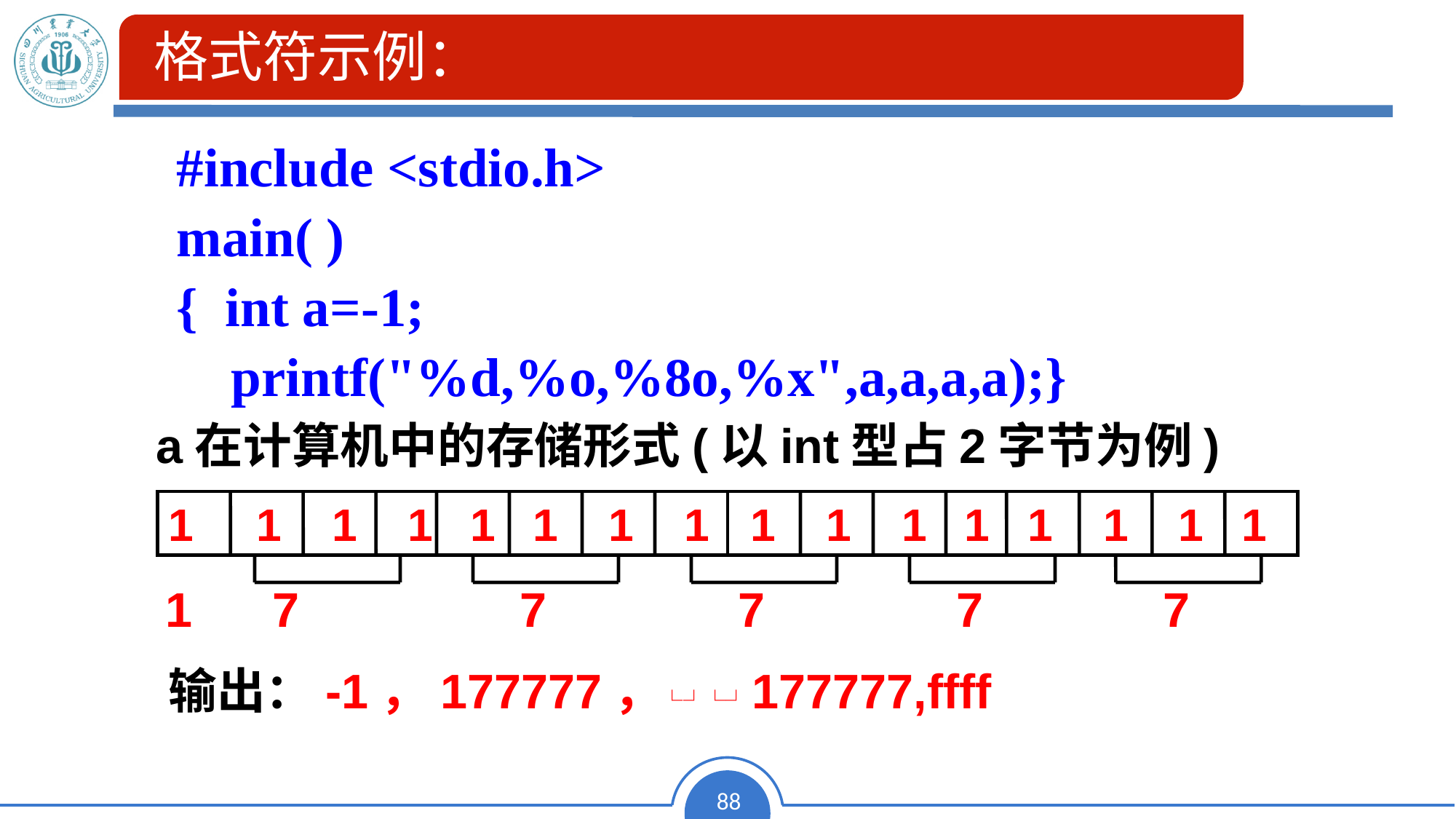

格式符示例：
#include <stdio.h>
main( )
{  int a=-1;
    printf("%d,%o,%8o,%x",a,a,a,a);}
a在计算机中的存储形式(以int型占2字节为例)
1     1    1    1   1   1    1    1

 1    1    1   1   1    1    1   1

1      7
7
7
7
7
输出：-1，177777，└┘└┘177777,ffff